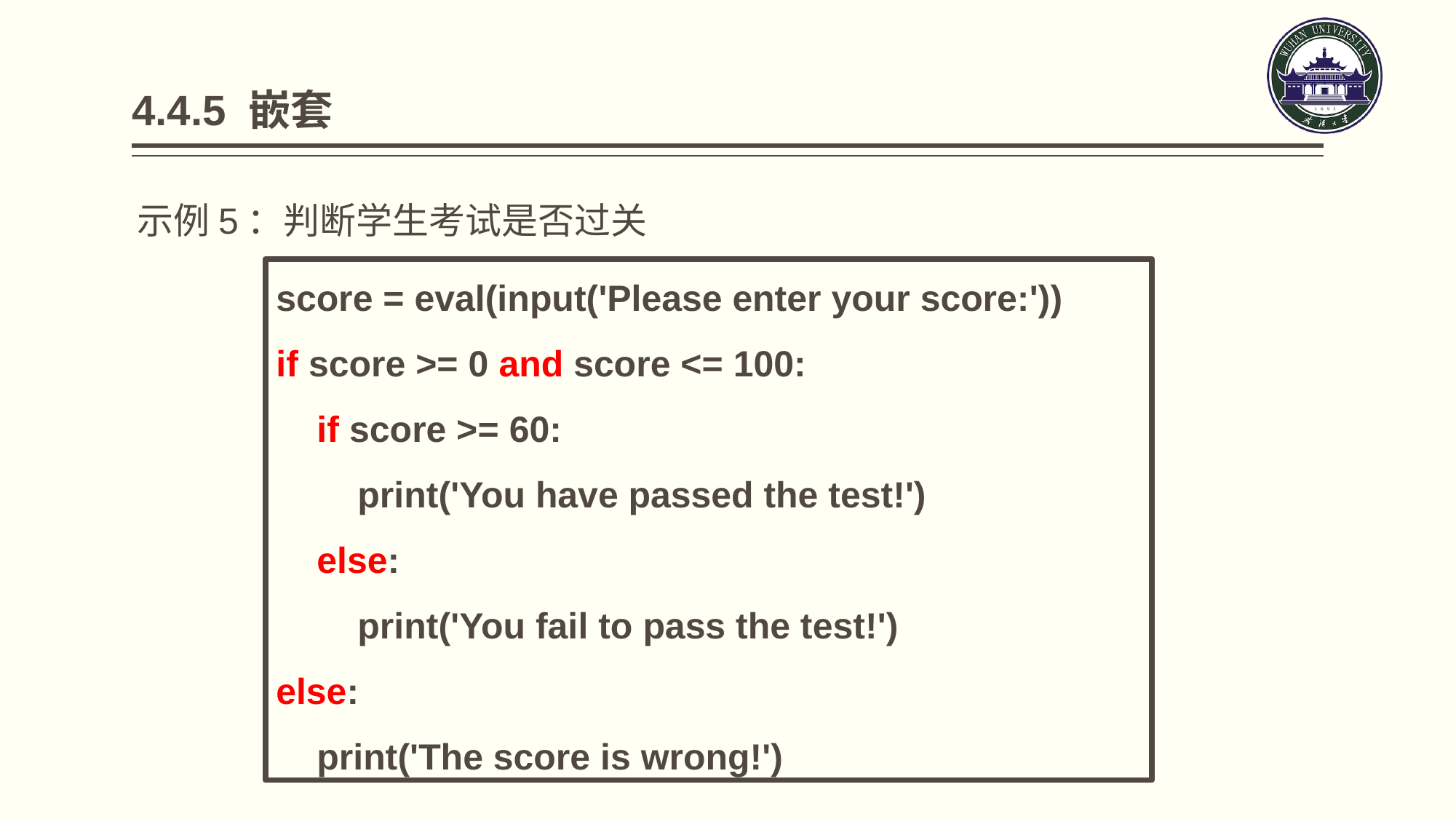

# 4.4.5 嵌套
示例5：判断学生考试是否过关
score = eval(input('Please enter your score:'))
if score >= 0 and score <= 100:
    if score >= 60:
        print('You have passed the test!')
    else:
        print('You fail to pass the test!')
else:
    print('The score is wrong!')